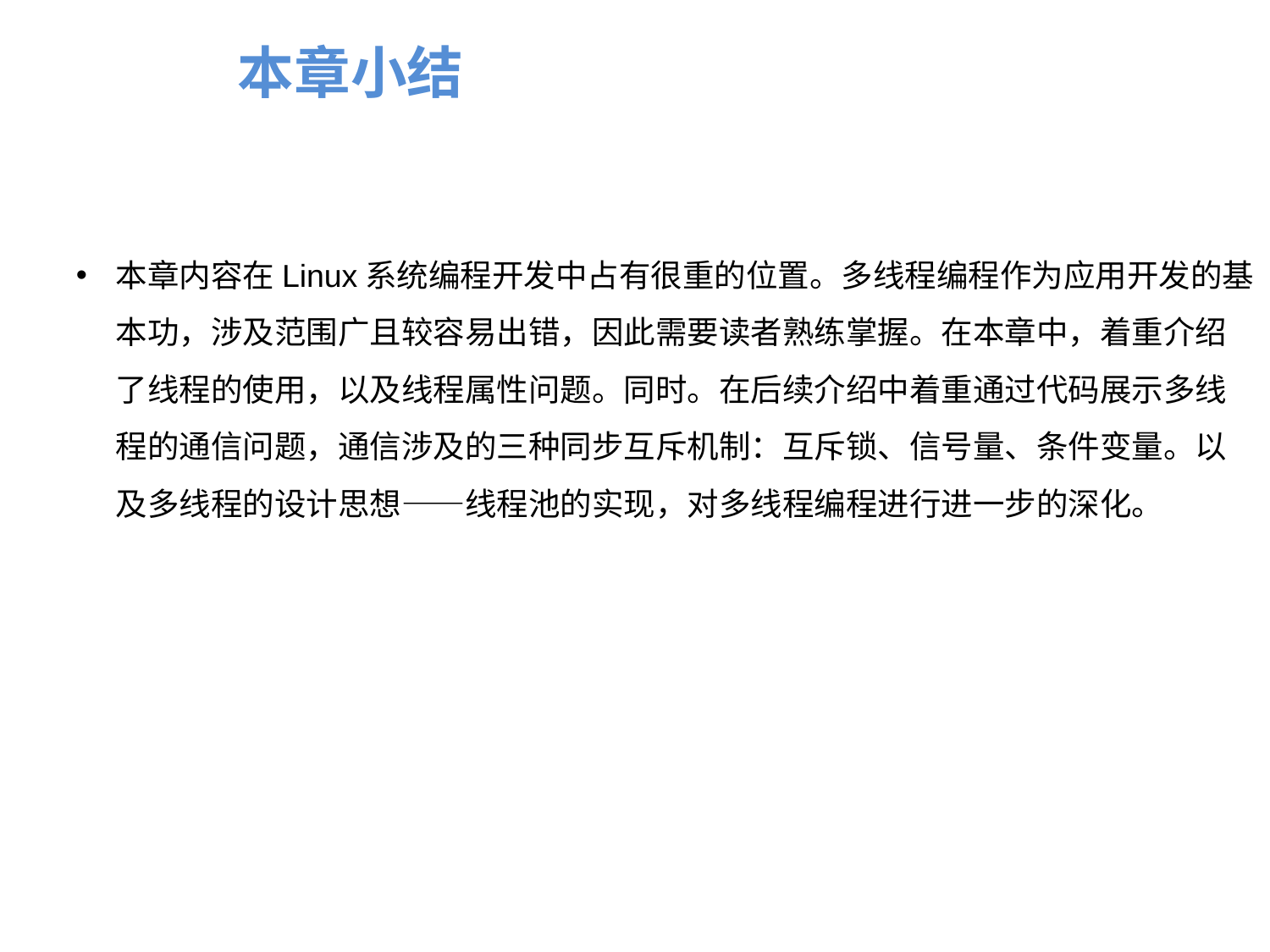

本章小结
本章内容在Linux系统编程开发中占有很重的位置。多线程编程作为应用开发的基本功，涉及范围广且较容易出错，因此需要读者熟练掌握。在本章中，着重介绍了线程的使用，以及线程属性问题。同时。在后续介绍中着重通过代码展示多线程的通信问题，通信涉及的三种同步互斥机制：互斥锁、信号量、条件变量。以及多线程的设计思想——线程池的实现，对多线程编程进行进一步的深化。